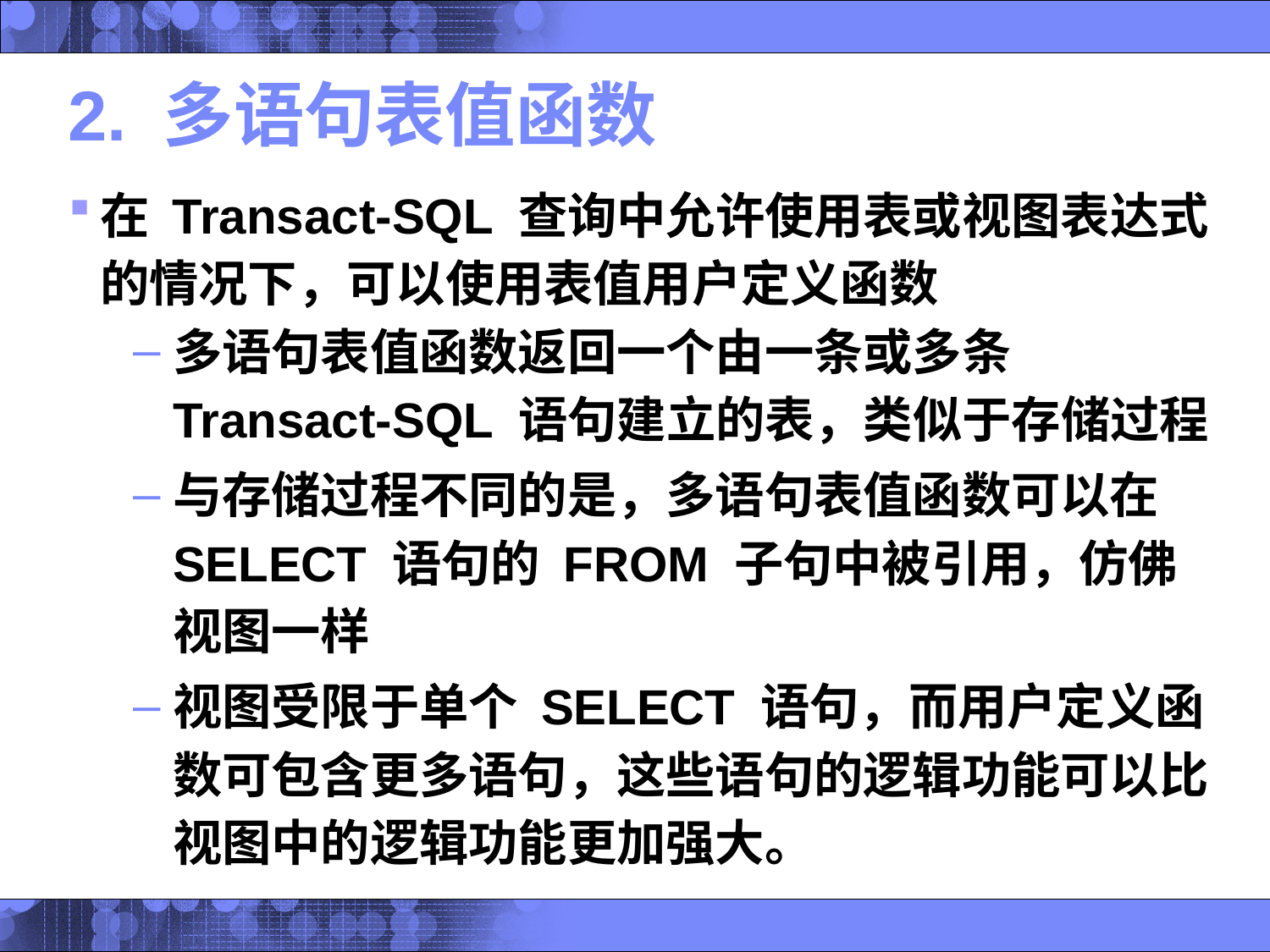

# 2. 多语句表值函数
在 Transact-SQL 查询中允许使用表或视图表达式的情况下，可以使用表值用户定义函数
多语句表值函数返回一个由一条或多条 Transact-SQL 语句建立的表，类似于存储过程
与存储过程不同的是，多语句表值函数可以在 SELECT 语句的 FROM 子句中被引用，仿佛视图一样
视图受限于单个 SELECT 语句，而用户定义函数可包含更多语句，这些语句的逻辑功能可以比视图中的逻辑功能更加强大。